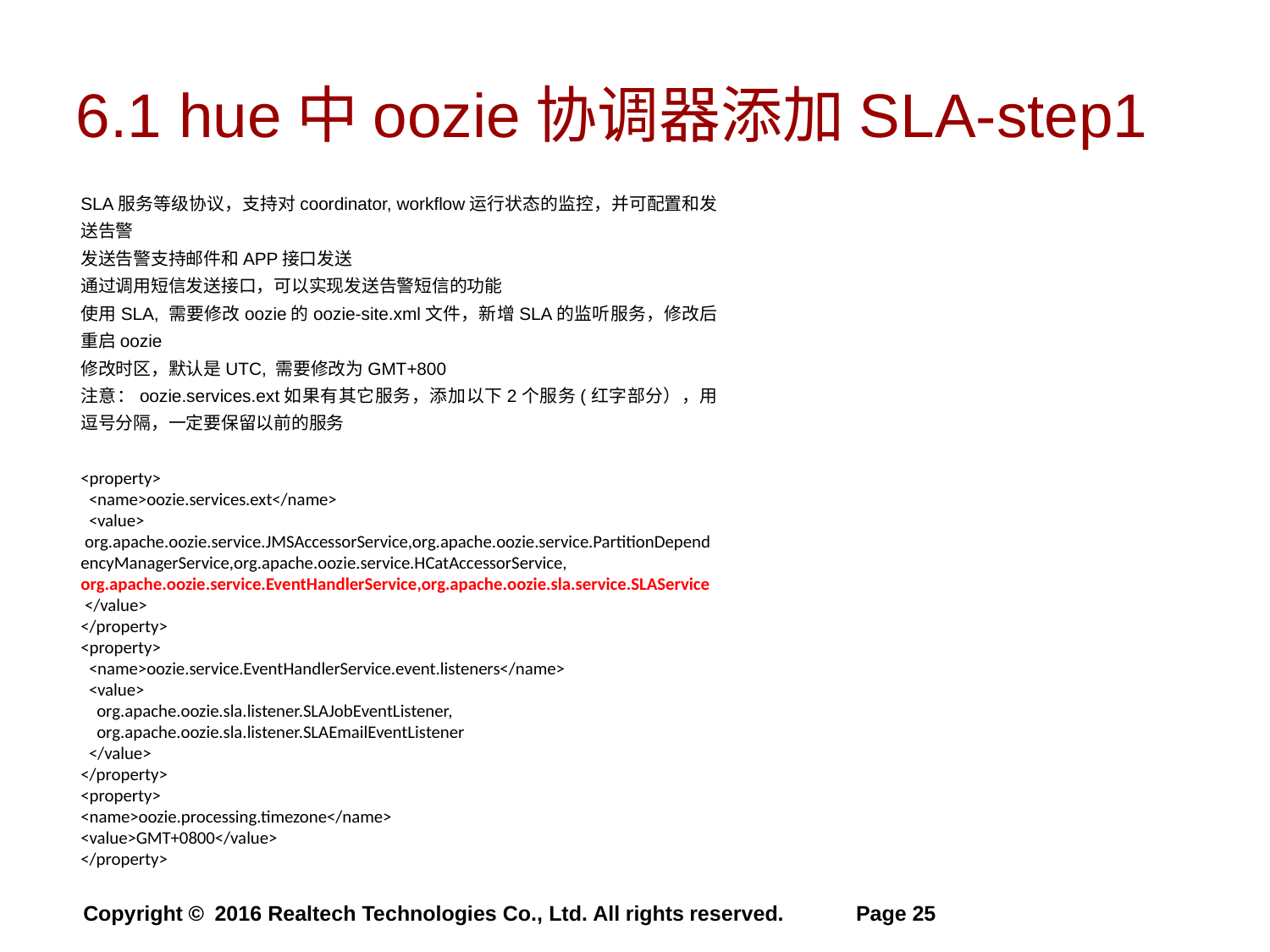

6.1 hue中oozie协调器添加SLA-step1
SLA服务等级协议，支持对coordinator, workflow运行状态的监控，并可配置和发送告警
发送告警支持邮件和APP接口发送
通过调用短信发送接口，可以实现发送告警短信的功能
使用SLA, 需要修改oozie的oozie-site.xml文件，新增SLA的监听服务，修改后重启oozie
修改时区，默认是UTC, 需要修改为GMT+800
注意：oozie.services.ext如果有其它服务，添加以下2个服务(红字部分），用逗号分隔，一定要保留以前的服务

<property>
  <name>oozie.services.ext</name>
  <value>
 org.apache.oozie.service.JMSAccessorService,org.apache.oozie.service.PartitionDependencyManagerService,org.apache.oozie.service.HCatAccessorService,
org.apache.oozie.service.EventHandlerService,org.apache.oozie.sla.service.SLAService  </value>
</property>
<property>
  <name>oozie.service.EventHandlerService.event.listeners</name>
  <value>
    org.apache.oozie.sla.listener.SLAJobEventListener,
    org.apache.oozie.sla.listener.SLAEmailEventListener
  </value>
</property>
<property>
<name>oozie.processing.timezone</name>
<value>GMT+0800</value>
</property>

Copyright ©  2016 Realtech Technologies Co., Ltd. All rights reserved.
Page 25